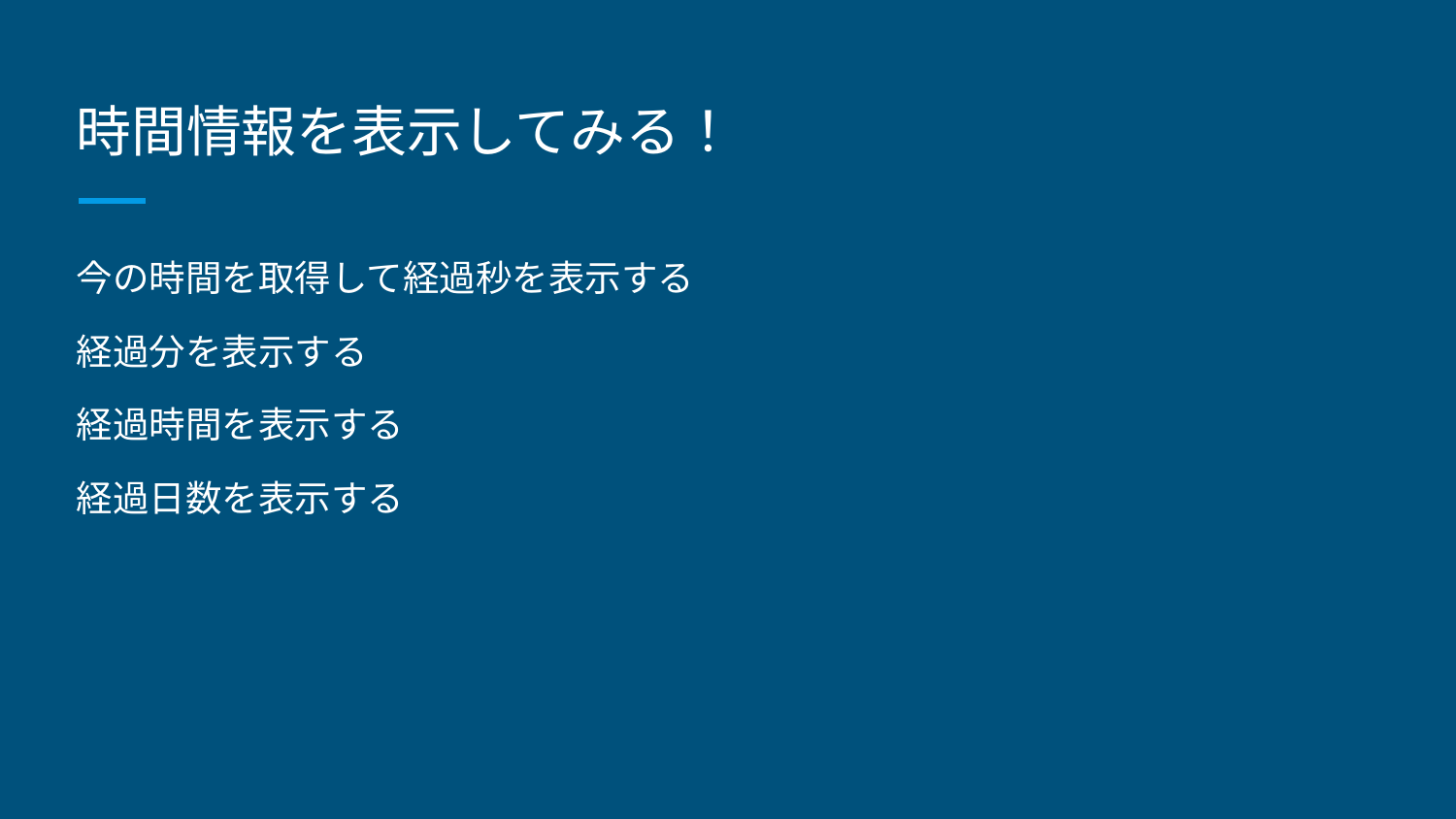

# 時間情報を表示してみる！
今の時間を取得して経過秒を表示する
経過分を表示する
経過時間を表示する
経過日数を表示する